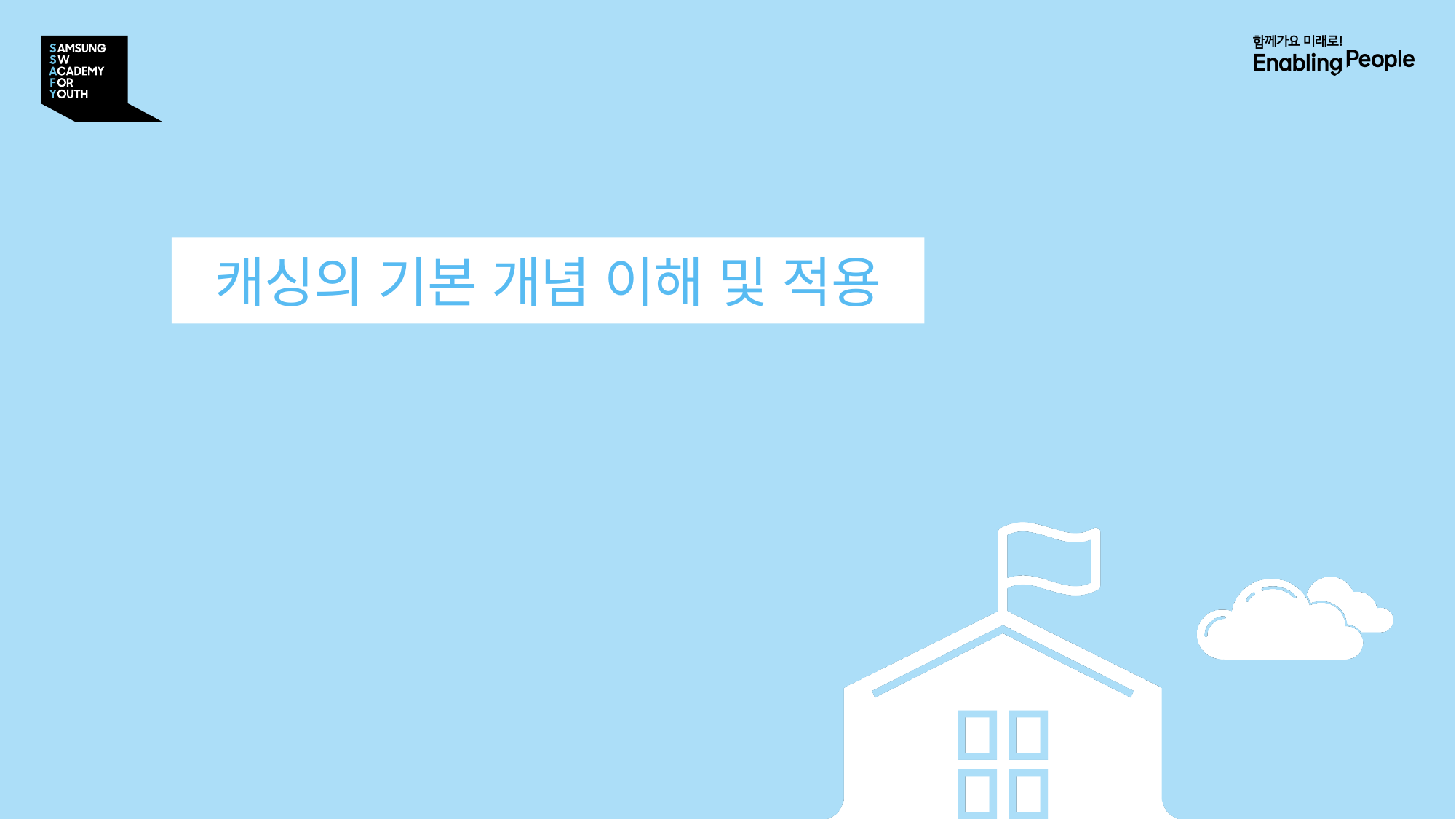

자기주도 프로젝트
캐싱의 기본 개념 이해 및 적용